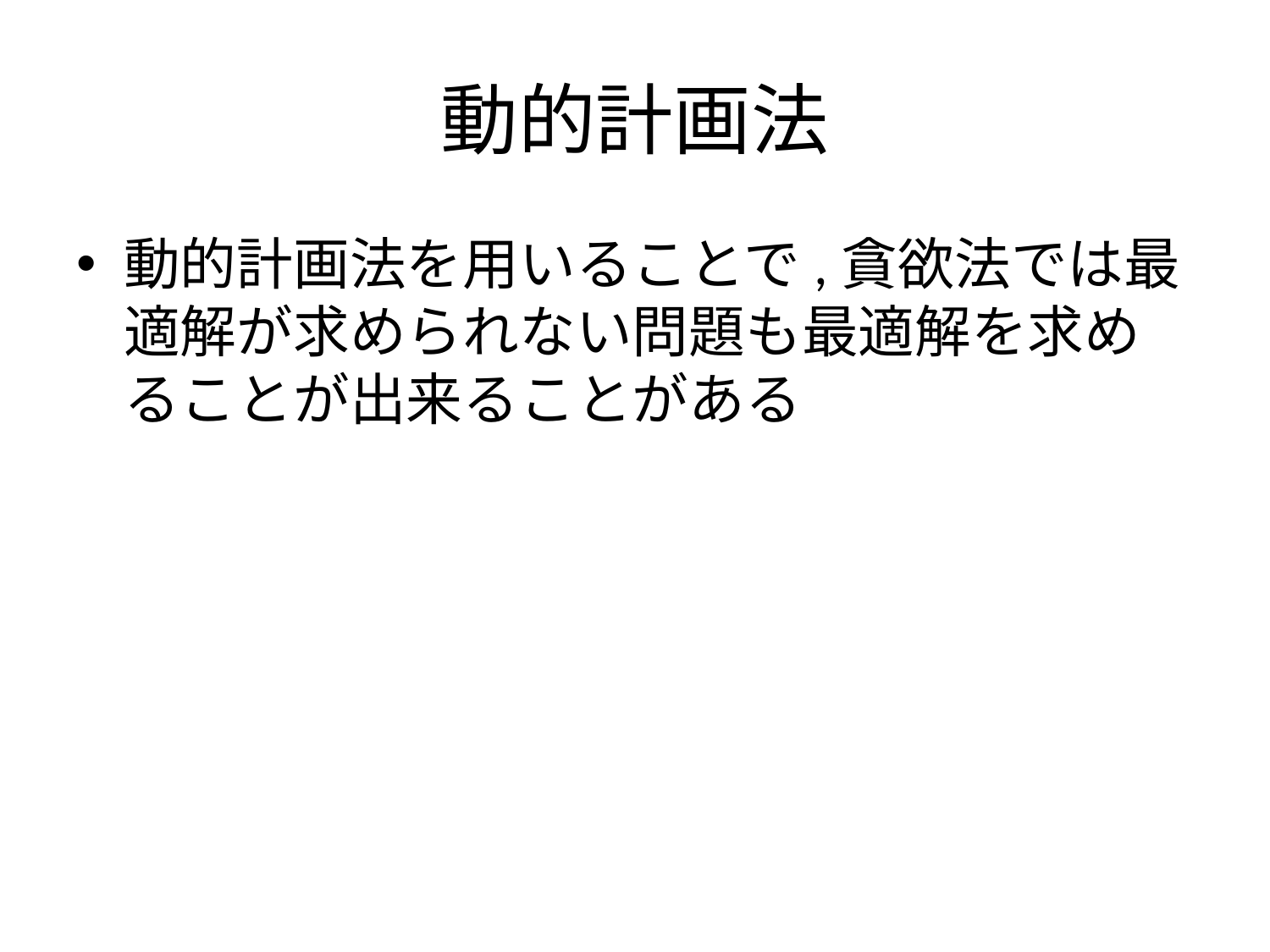

# 動的計画法
動的計画法を用いることで,貪欲法では最適解が求められない問題も最適解を求めることが出来ることがある